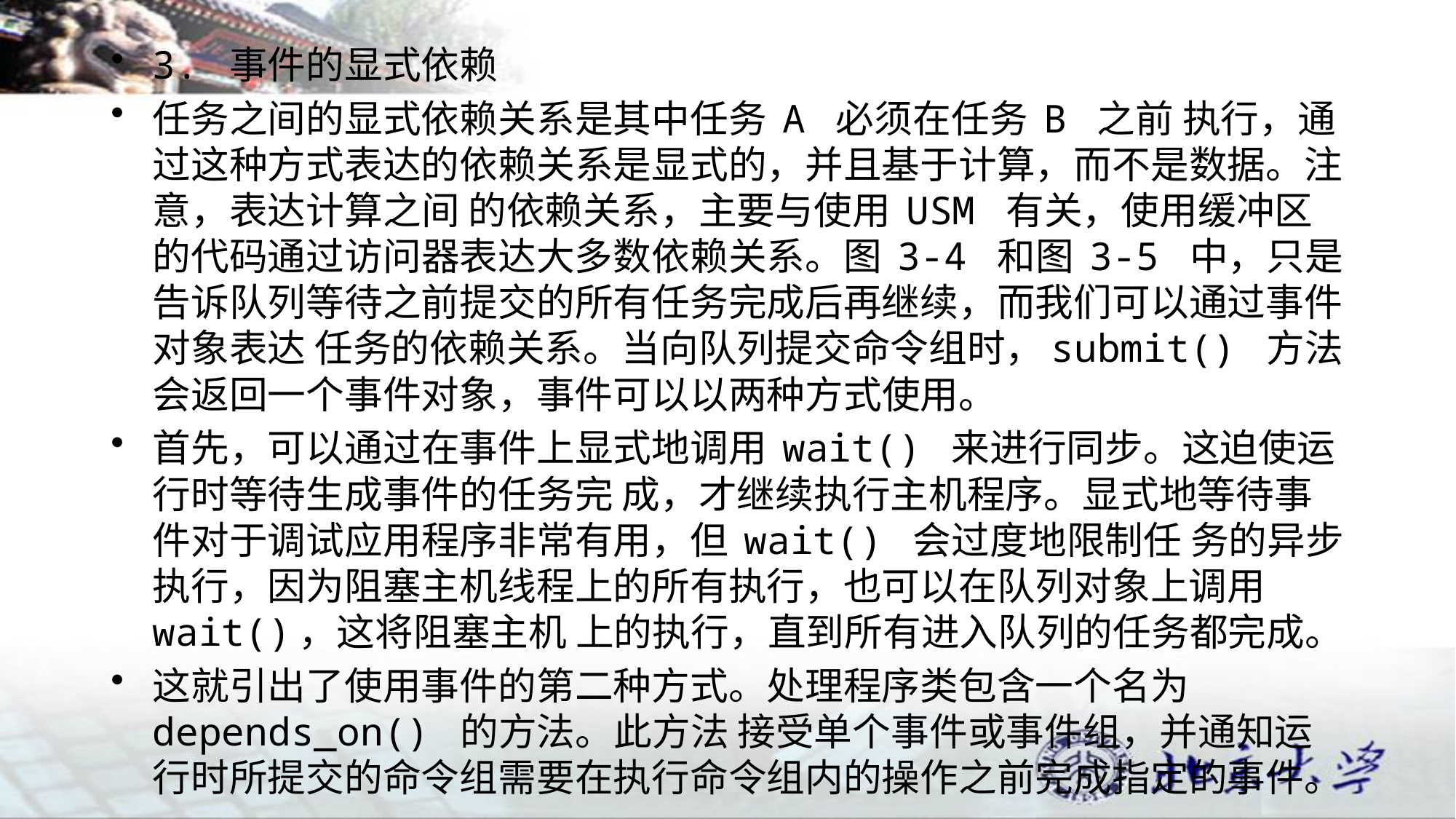

3. 事件的显式依赖
任务之间的显式依赖关系是其中任务 A 必须在任务 B 之前 执行，通过这种方式表达的依赖关系是显式的，并且基于计算，而不是数据。注意，表达计算之间 的依赖关系，主要与使用 USM 有关，使用缓冲区的代码通过访问器表达大多数依赖关系。图 3-4 和图 3-5 中，只是告诉队列等待之前提交的所有任务完成后再继续，而我们可以通过事件对象表达 任务的依赖关系。当向队列提交命令组时，submit() 方法会返回一个事件对象，事件可以以两种方式使用。
首先，可以通过在事件上显式地调用 wait() 来进行同步。这迫使运行时等待生成事件的任务完 成，才继续执行主机程序。显式地等待事件对于调试应用程序非常有用，但 wait() 会过度地限制任 务的异步执行，因为阻塞主机线程上的所有执行，也可以在队列对象上调用 wait()，这将阻塞主机 上的执行，直到所有进入队列的任务都完成。
这就引出了使用事件的第二种方式。处理程序类包含一个名为 depends_on() 的方法。此方法 接受单个事件或事件组，并通知运行时所提交的命令组需要在执行命令组内的操作之前完成指定的事件。